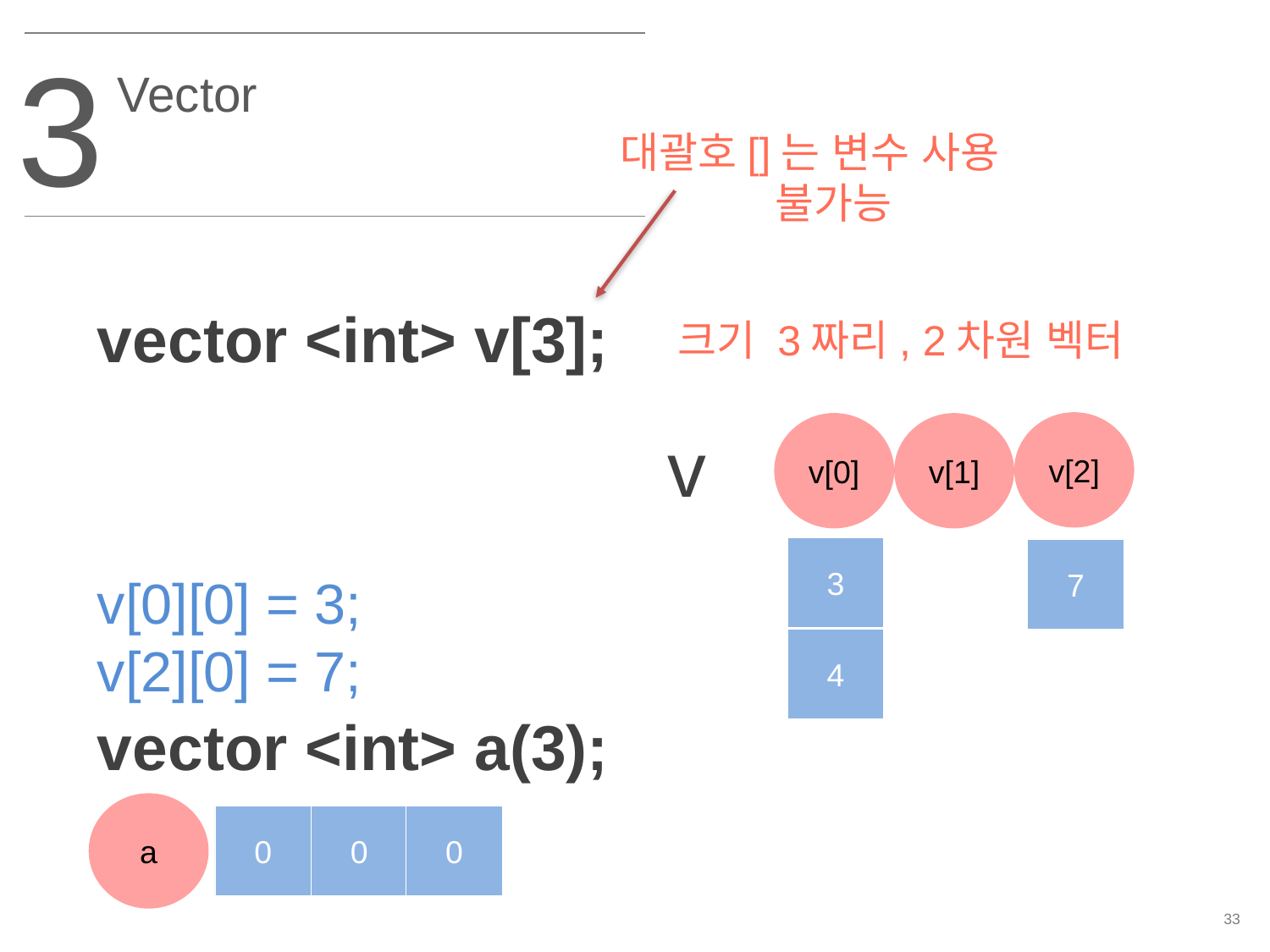

3
Vector
대괄호[]는 변수 사용 불가능
vector <int> v[3];
크기 3짜리, 2차원 벡터
v[2]
v
v[0]
v[1]
3
1
7
3
v[0][0] = 3;
v[2][0] = 7;
4
vector <int> a(3);
a
0
0
0